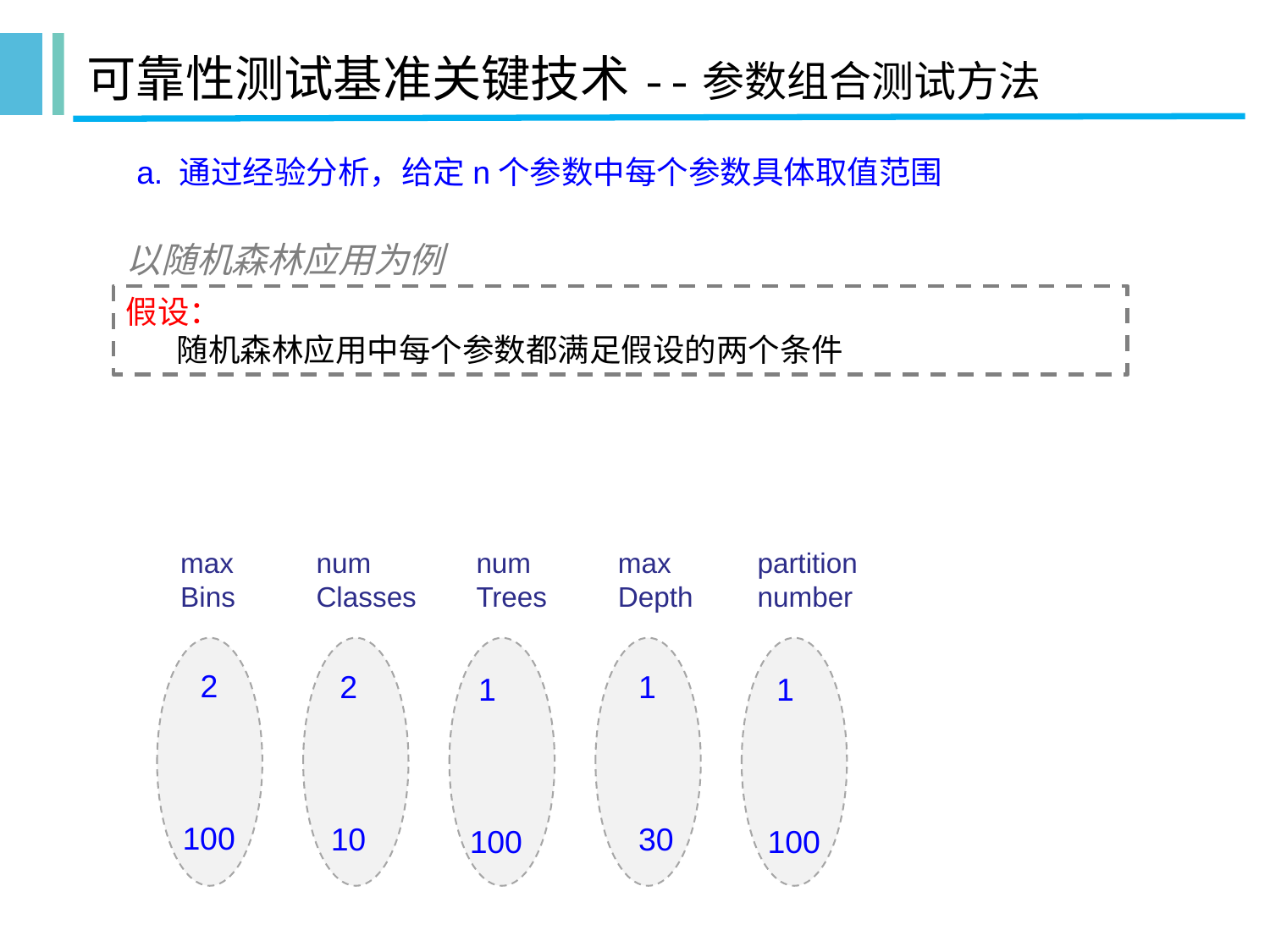

可靠性测试基准关键技术--参数组合测试方法
a. 通过经验分析，给定n个参数中每个参数具体取值范围
以随机森林应用为例
假设：
      随机森林应用中每个参数都满足假设的两个条件
max
Bins
num
Classes
num
Trees
max
Depth
partition number

  2

100
 2

10
1

30
 1

100
 1

100